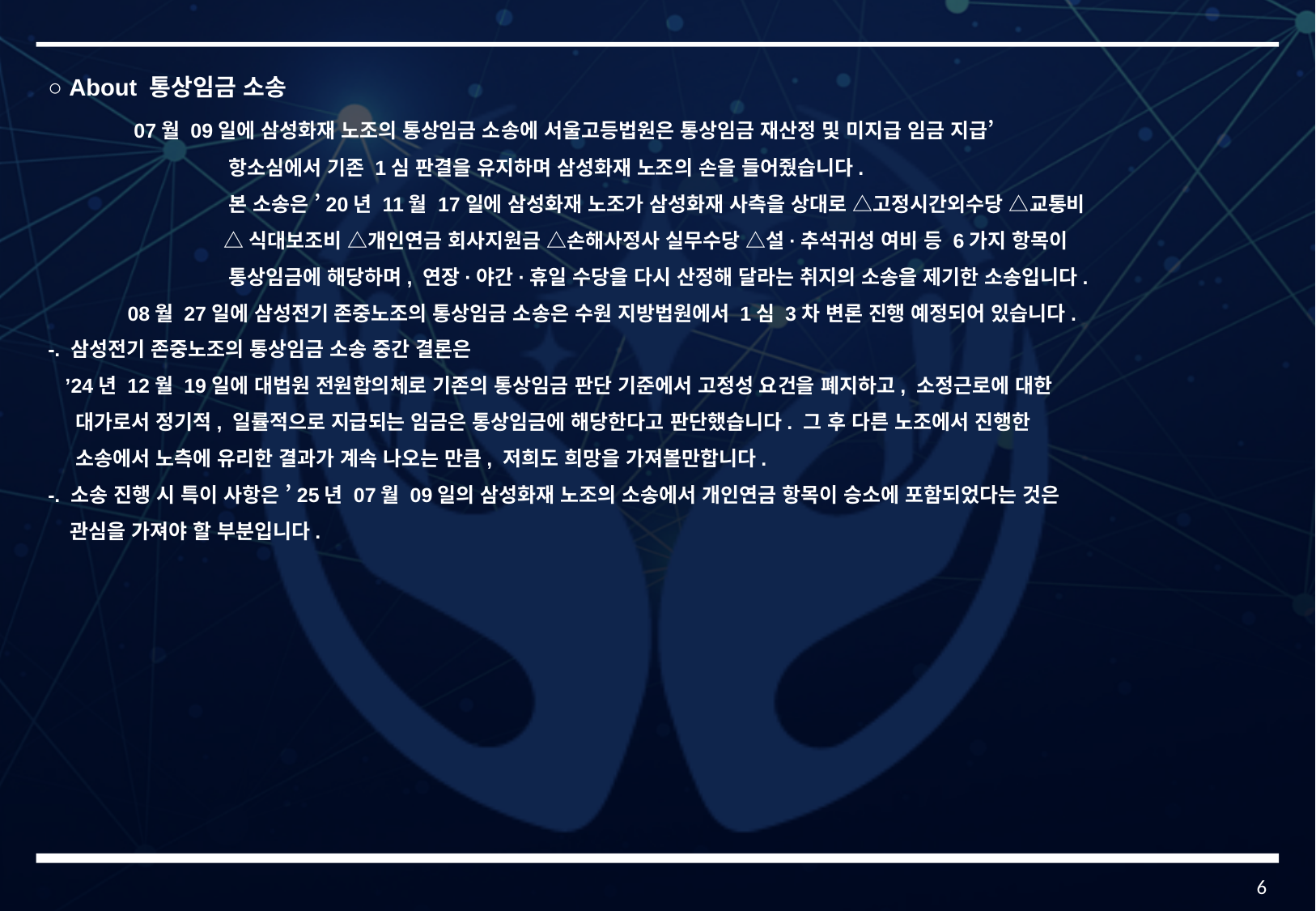

○ About 통상임금 소송
            07월 09일에 삼성화재 노조의 통상임금 소송에 서울고등법원은 통상임금 재산정 및 미지급 임금 지급’
                               항소심에서 기존 1심 판결을 유지하며 삼성화재 노조의 손을 들어줬습니다.
                               본 소송은 ’20년 11월 17일에 삼성화재 노조가 삼성화재 사측을 상대로 △고정시간외수당 △교통비
                               △식대보조비 △개인연금 회사지원금 △손해사정사 실무수당 △설·추석귀성 여비 등 6가지 항목이
                               통상임금에 해당하며, 연장·야간·휴일 수당을 다시 산정해 달라는 취지의 소송을 제기한 소송입니다.
              08월 27일에 삼성전기 존중노조의 통상임금 소송은 수원 지방법원에서 1심 3차 변론 진행 예정되어 있습니다.
-. 삼성전기 존중노조의 통상임금 소송 중간 결론은
   ’24년 12월 19일에 대법원 전원합의체로 기존의 통상임금 판단 기준에서 고정성 요건을 폐지하고, 소정근로에 대한
    대가로서 정기적, 일률적으로 지급되는 임금은 통상임금에 해당한다고 판단했습니다. 그 후 다른 노조에서 진행한
    소송에서 노측에 유리한 결과가 계속 나오는 만큼, 저희도 희망을 가져볼만합니다.
-. 소송 진행 시 특이 사항은 ’25년 07월 09일의 삼성화재 노조의 소송에서 개인연금 항목이 승소에 포함되었다는 것은
   관심을 가져야 할 부분입니다.

6